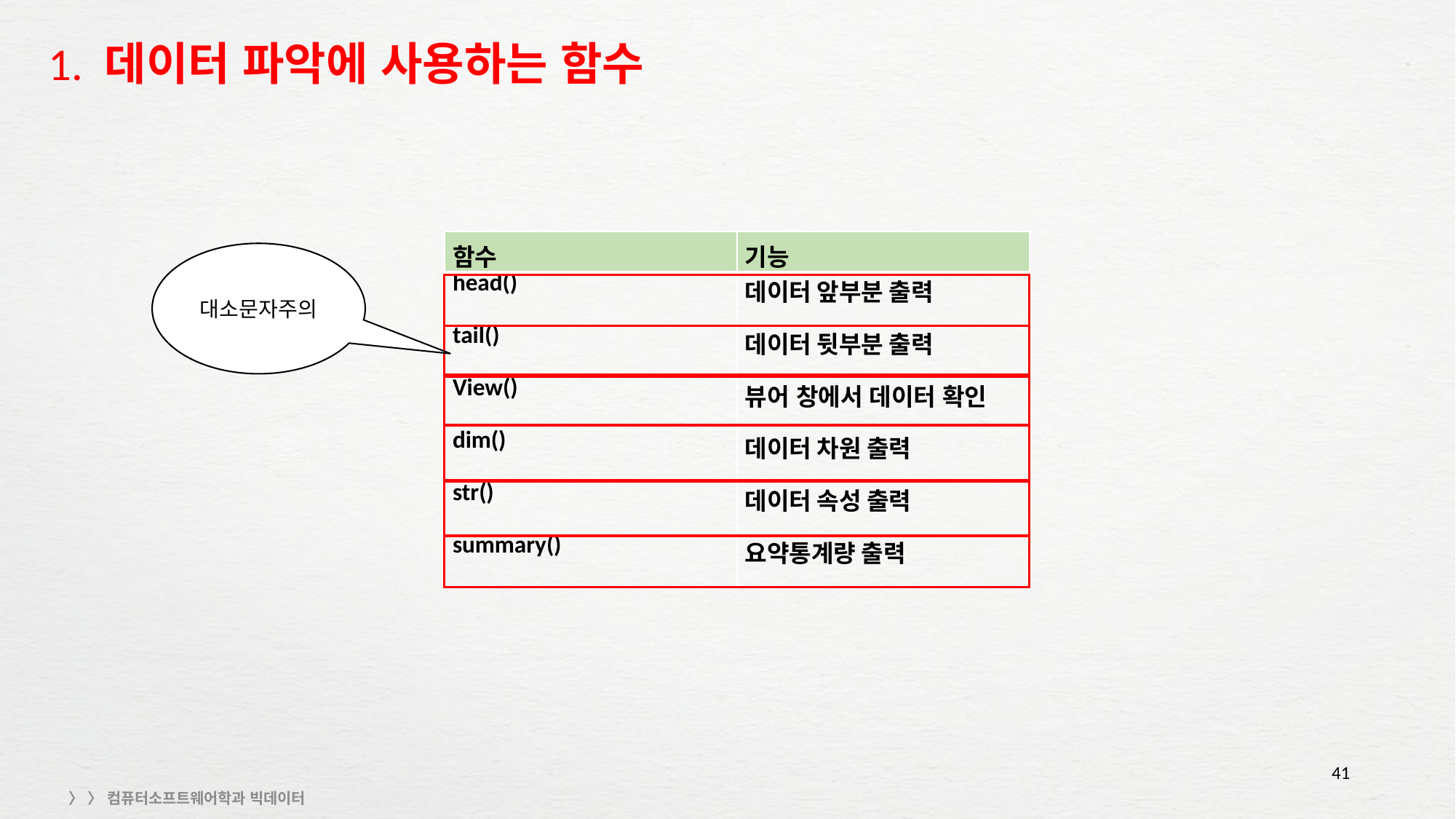

# 1. 데이터 파악에 사용하는 함수
| 함수 | 기능 |
| --- | --- |
| head() | 데이터 앞부분 출력 |
| tail() | 데이터 뒷부분 출력 |
| View() | 뷰어 창에서 데이터 확인 |
| dim() | 데이터 차원 출력 |
| str() | 데이터 속성 출력 |
| summary() | 요약통계량 출력 |
대소문자주의

41
〉 〉 컴퓨터소프트웨어학과 빅데이터